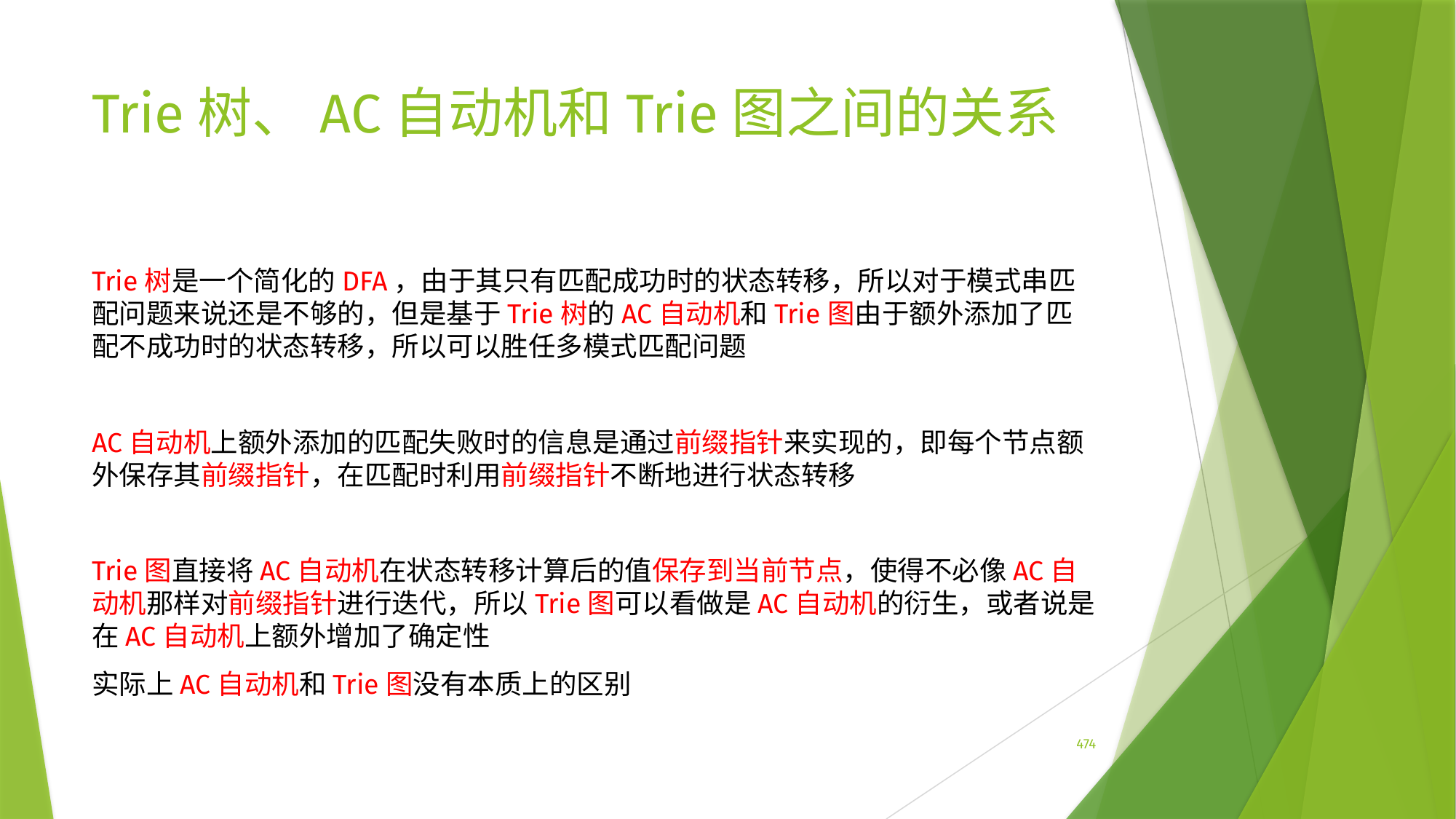

# Trie树、AC自动机和Trie图之间的关系
Trie树是一个简化的DFA，由于其只有匹配成功时的状态转移，所以对于模式串匹配问题来说还是不够的，但是基于Trie树的AC自动机和Trie图由于额外添加了匹配不成功时的状态转移，所以可以胜任多模式匹配问题

AC自动机上额外添加的匹配失败时的信息是通过前缀指针来实现的，即每个节点额外保存其前缀指针，在匹配时利用前缀指针不断地进行状态转移

Trie图直接将AC自动机在状态转移计算后的值保存到当前节点，使得不必像AC自动机那样对前缀指针进行迭代，所以Trie图可以看做是AC自动机的衍生，或者说是在AC自动机上额外增加了确定性
实际上AC自动机和Trie图没有本质上的区别
474